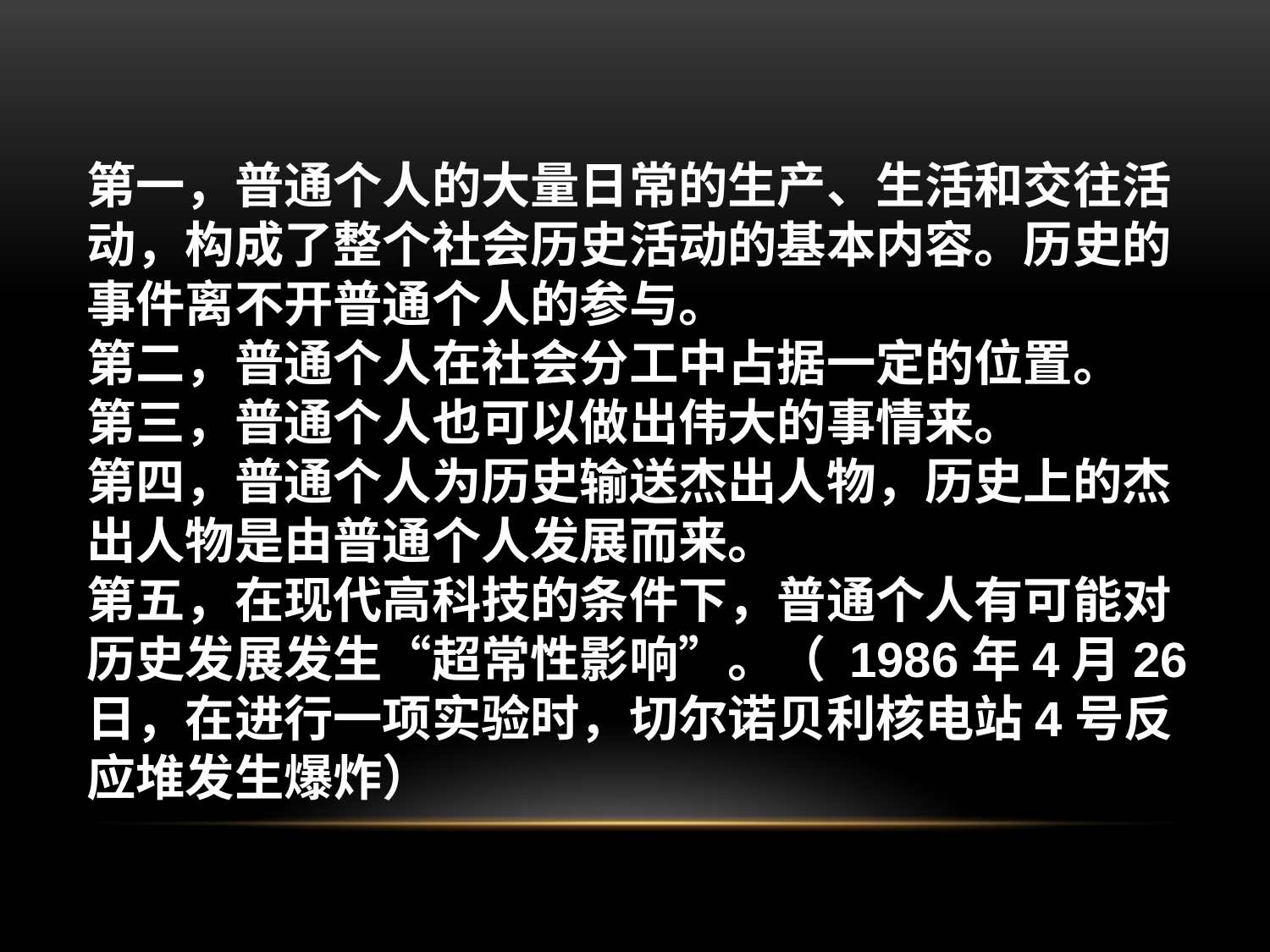

第一，普通个人的大量日常的生产、生活和交往活动，构成了整个社会历史活动的基本内容。历史的事件离不开普通个人的参与。
第二，普通个人在社会分工中占据一定的位置。
第三，普通个人也可以做出伟大的事情来。
第四，普通个人为历史输送杰出人物，历史上的杰出人物是由普通个人发展而来。
第五，在现代高科技的条件下，普通个人有可能对历史发展发生“超常性影响”。（ 1986年4月26日，在进行一项实验时，切尔诺贝利核电站4号反应堆发生爆炸）